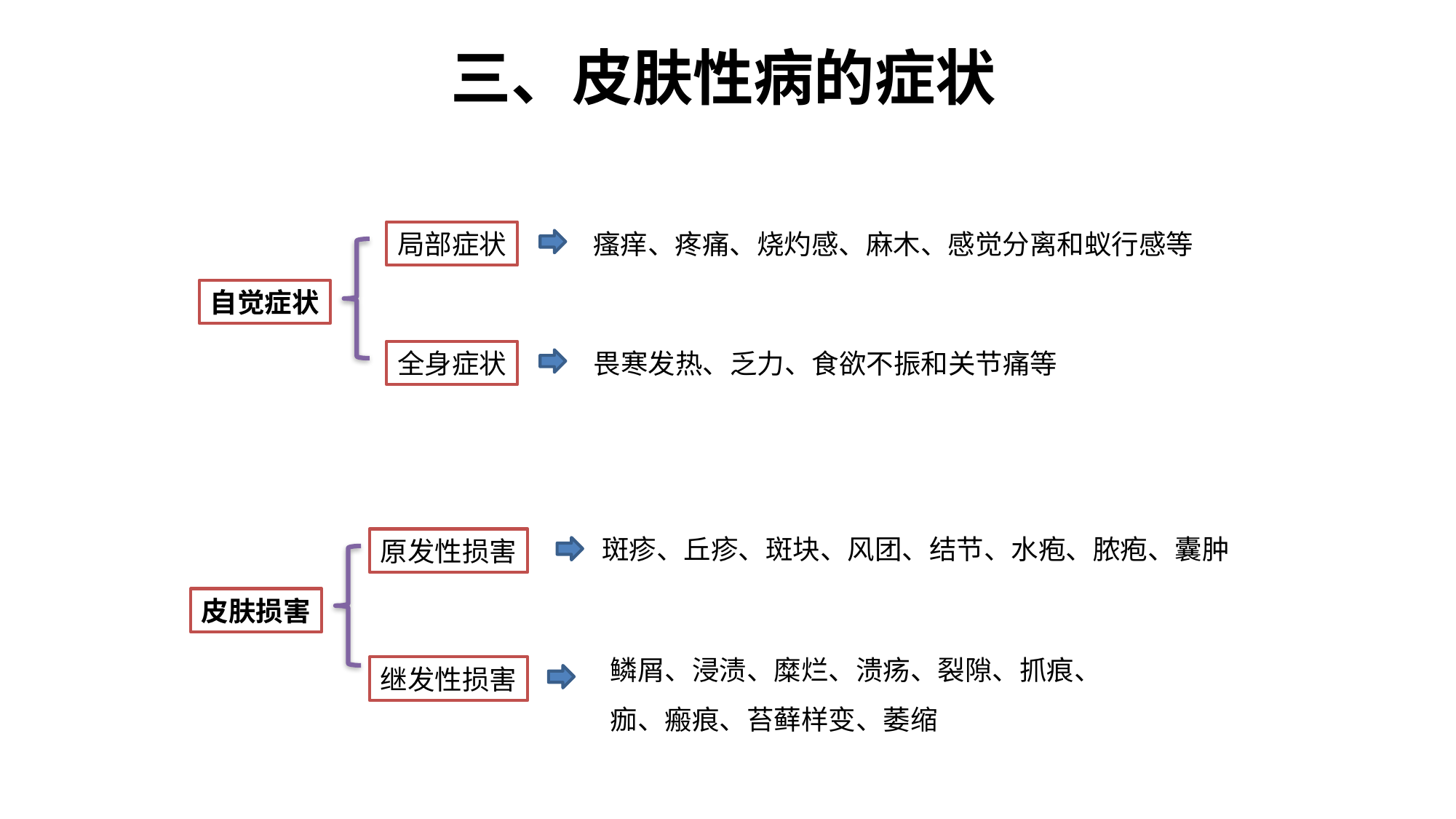

三、皮肤性病的症状
局部症状
瘙痒、疼痛、烧灼感、麻木、感觉分离和蚁行感等

自觉症状
全身症状
畏寒发热、乏力、食欲不振和关节痛等

斑疹、丘疹、斑块、风团、结节、水疱、脓疱、囊肿
原发性损害

皮肤损害
鳞屑、浸渍、糜烂、溃疡、裂隙、抓痕、痂、瘢痕、苔藓样变、萎缩
继发性损害